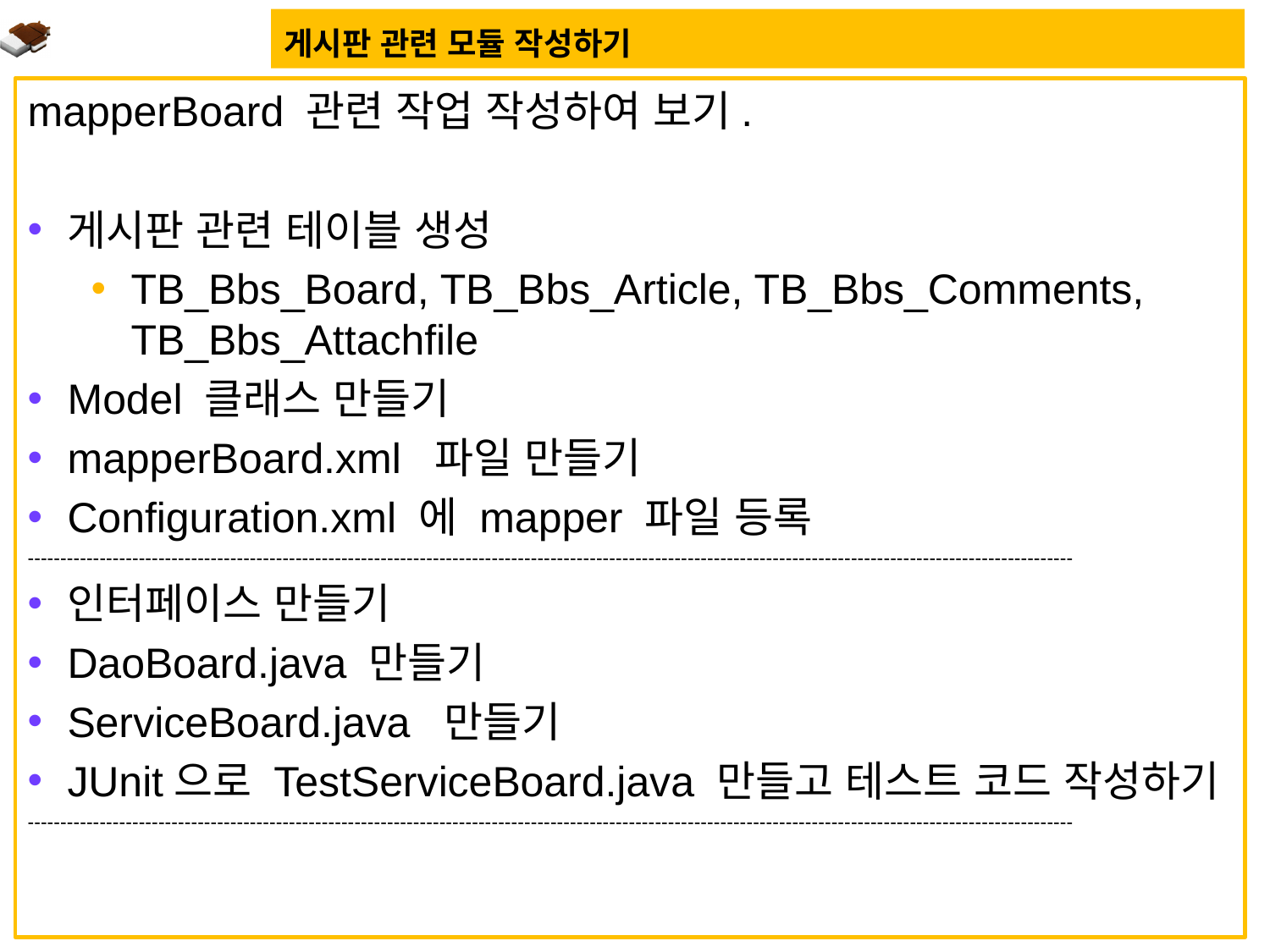

# 게시판 관련 모듈 작성하기
mapperBoard 관련 작업 작성하여 보기.

게시판 관련 테이블 생성
TB_Bbs_Board, TB_Bbs_Article, TB_Bbs_Comments, TB_Bbs_Attachfile
Model 클래스 만들기
mapperBoard.xml  파일 만들기
Configuration.xml 에 mapper 파일 등록
----------------------------------------------------------------------------------------------------------------------------------------------------------------
인터페이스 만들기
DaoBoard.java 만들기
ServiceBoard.java  만들기
JUnit으로 TestServiceBoard.java 만들고 테스트 코드 작성하기
----------------------------------------------------------------------------------------------------------------------------------------------------------------